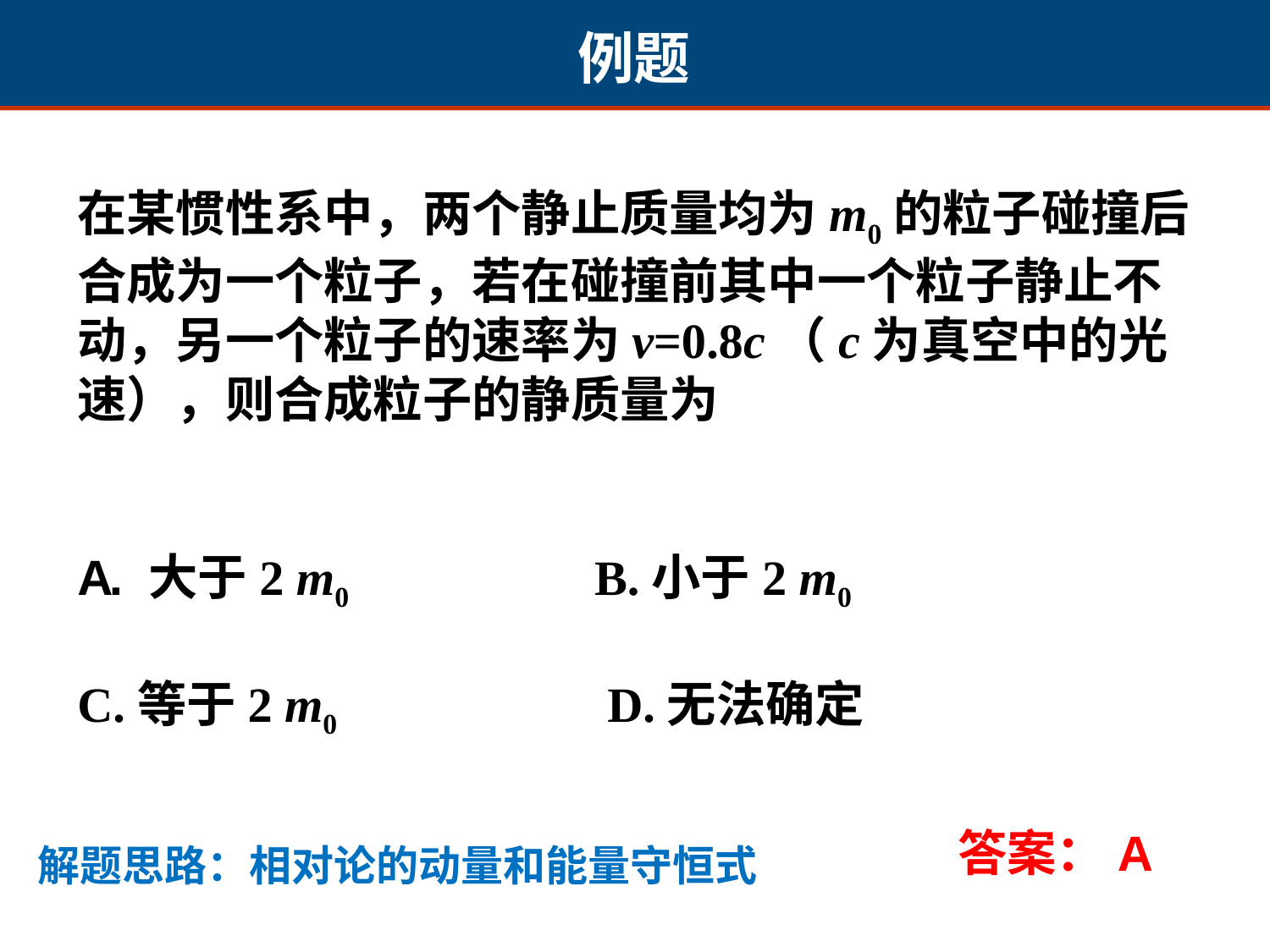

例题
在某惯性系中，两个静止质量均为m0的粒子碰撞后合成为一个粒子，若在碰撞前其中一个粒子静止不动，另一个粒子的速率为v=0.8c（c为真空中的光速），则合成粒子的静质量为

大于2 m0                    B.小于2 m0

C.等于2 m0                      D.无法确定
答案：A
解题思路：相对论的动量和能量守恒式